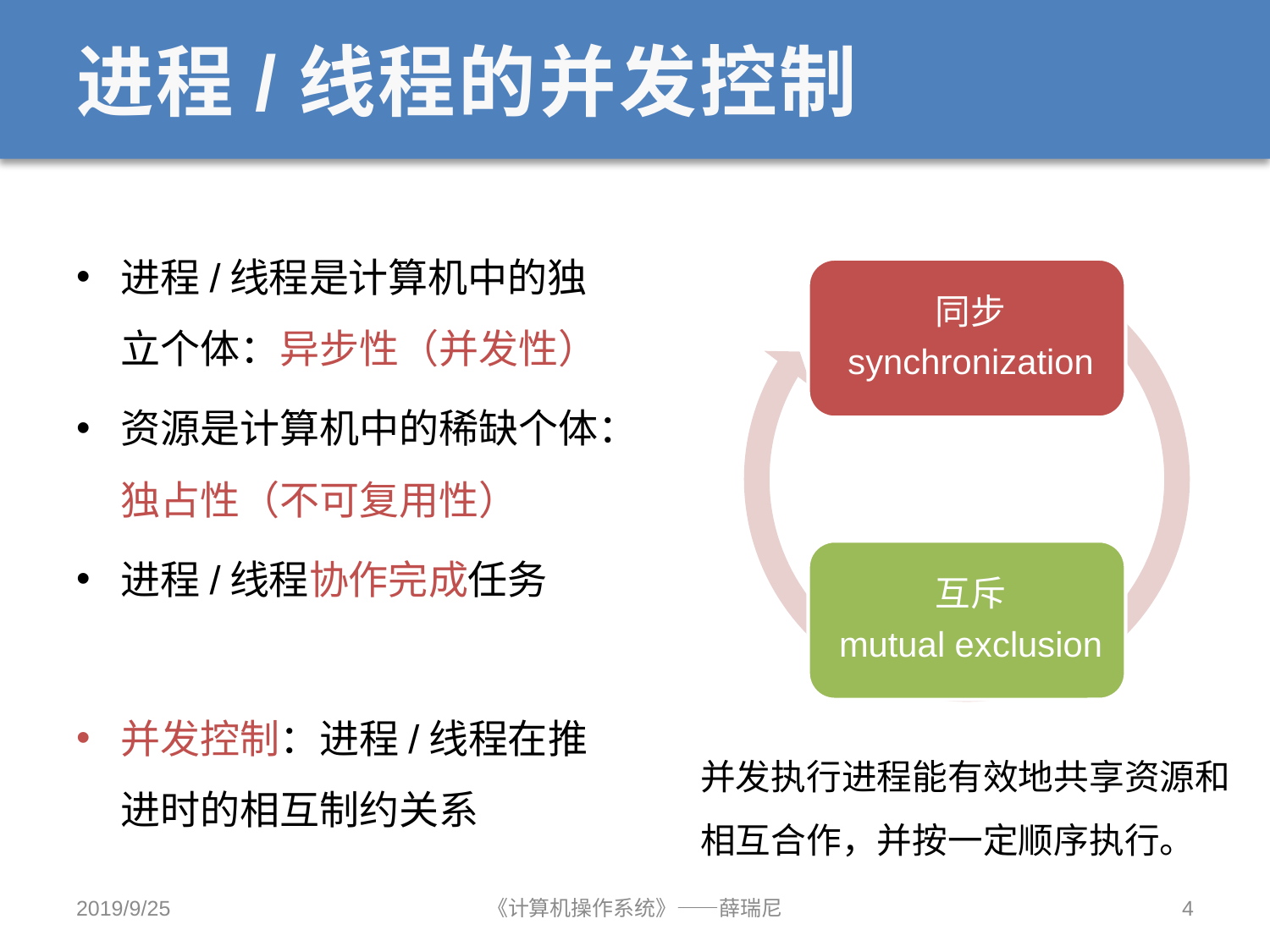

# 进程/线程的并发控制
进程/线程是计算机中的独立个体：异步性（并发性）
资源是计算机中的稀缺个体：独占性（不可复用性）
进程/线程协作完成任务

并发控制：进程/线程在推进时的相互制约关系

同步
synchronization
互斥
mutual exclusion
并发执行进程能有效地共享资源和相互合作，并按一定顺序执行。
2019/9/25
《计算机操作系统》——薛瑞尼
4